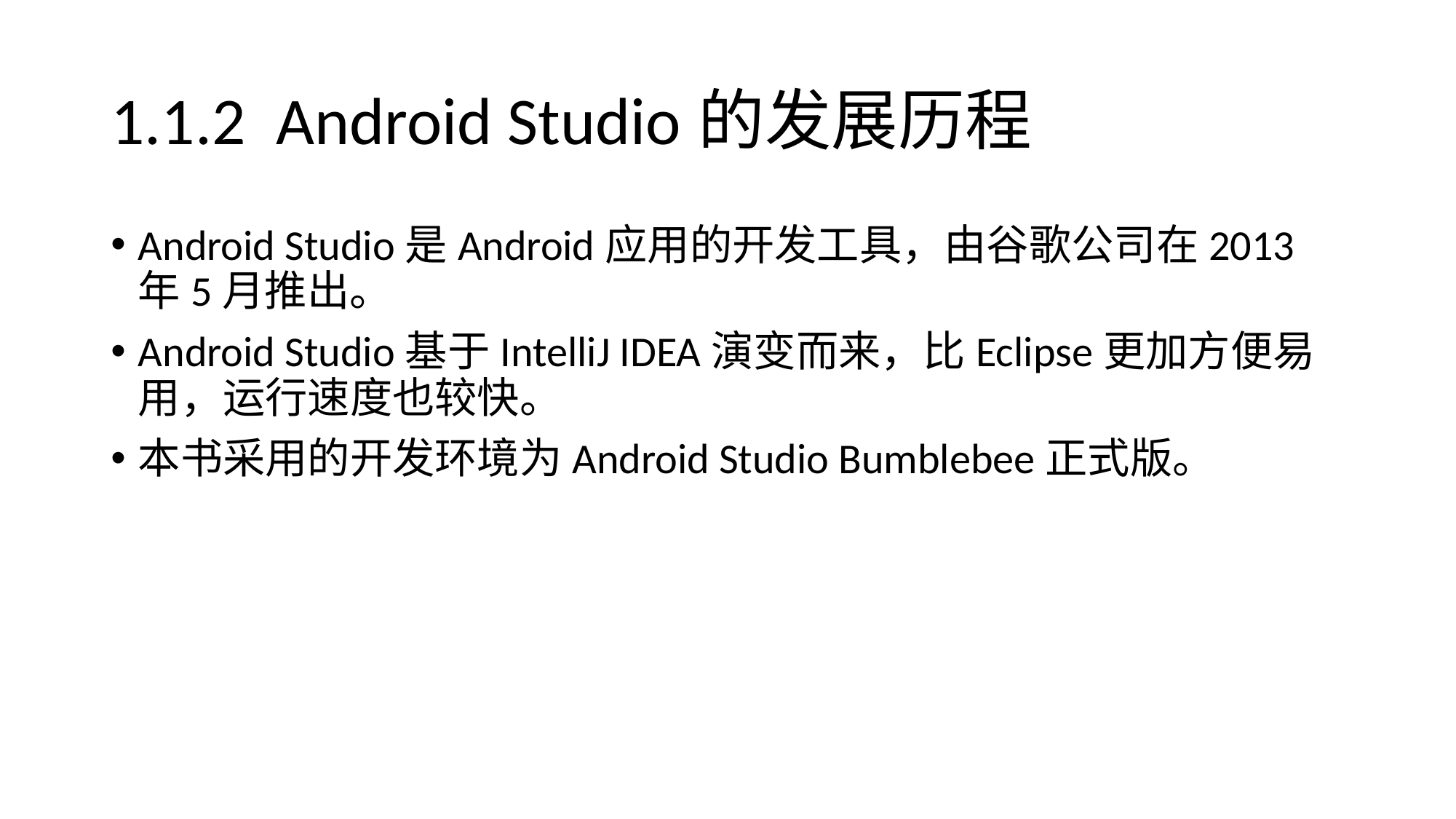

# 1.1.2  Android Studio的发展历程
Android Studio是Android应用的开发工具，由谷歌公司在2013年5月推出。
Android Studio基于IntelliJ IDEA演变而来，比Eclipse更加方便易用，运行速度也较快。
本书采用的开发环境为Android Studio Bumblebee正式版。